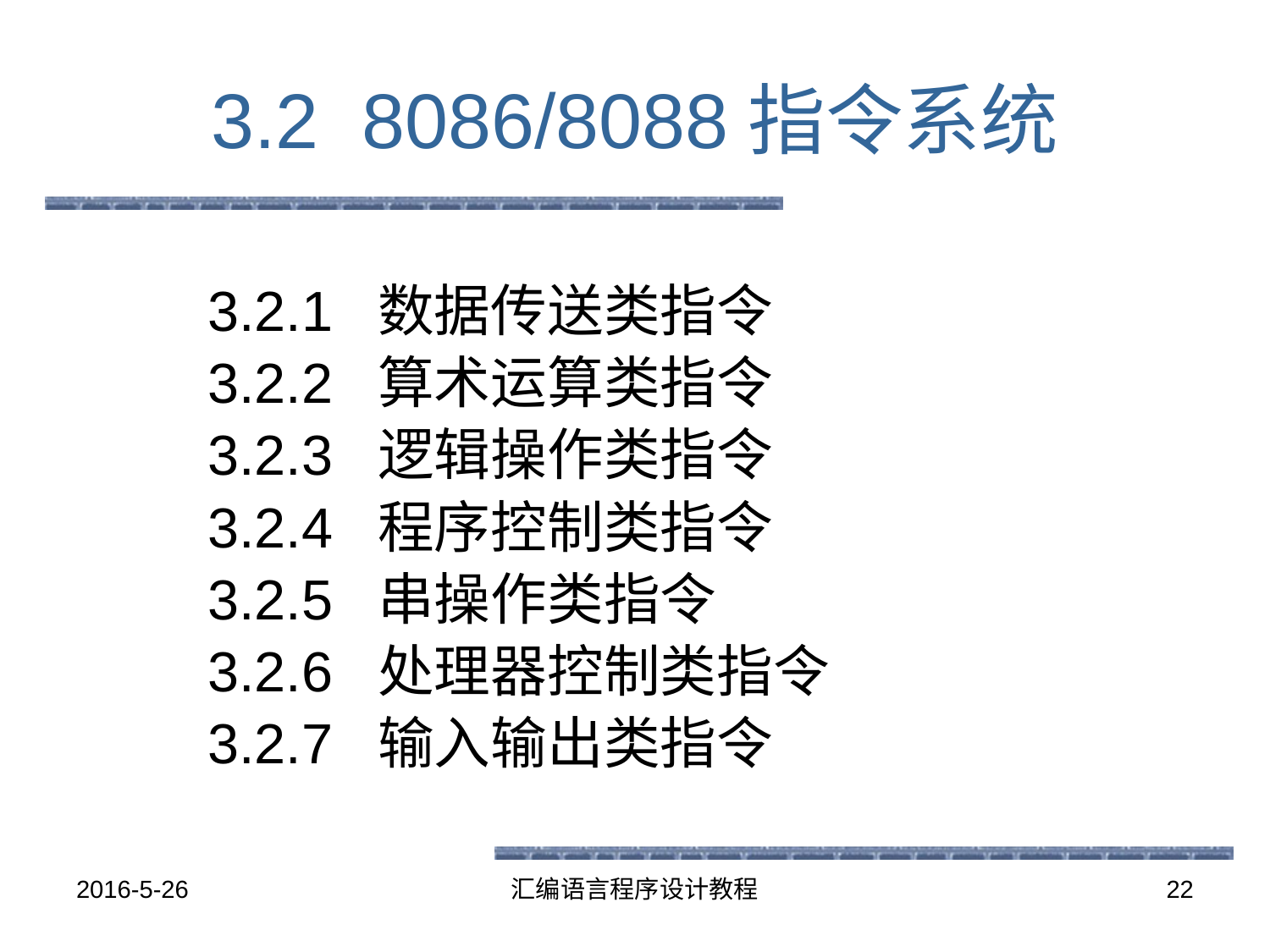

# 3.2  8086/8088指令系统
3.2.1  数据传送类指令
3.2.2  算术运算类指令
3.2.3  逻辑操作类指令
3.2.4  程序控制类指令
3.2.5  串操作类指令
3.2.6  处理器控制类指令
3.2.7  输入输出类指令
2016-5-26
汇编语言程序设计教程
22